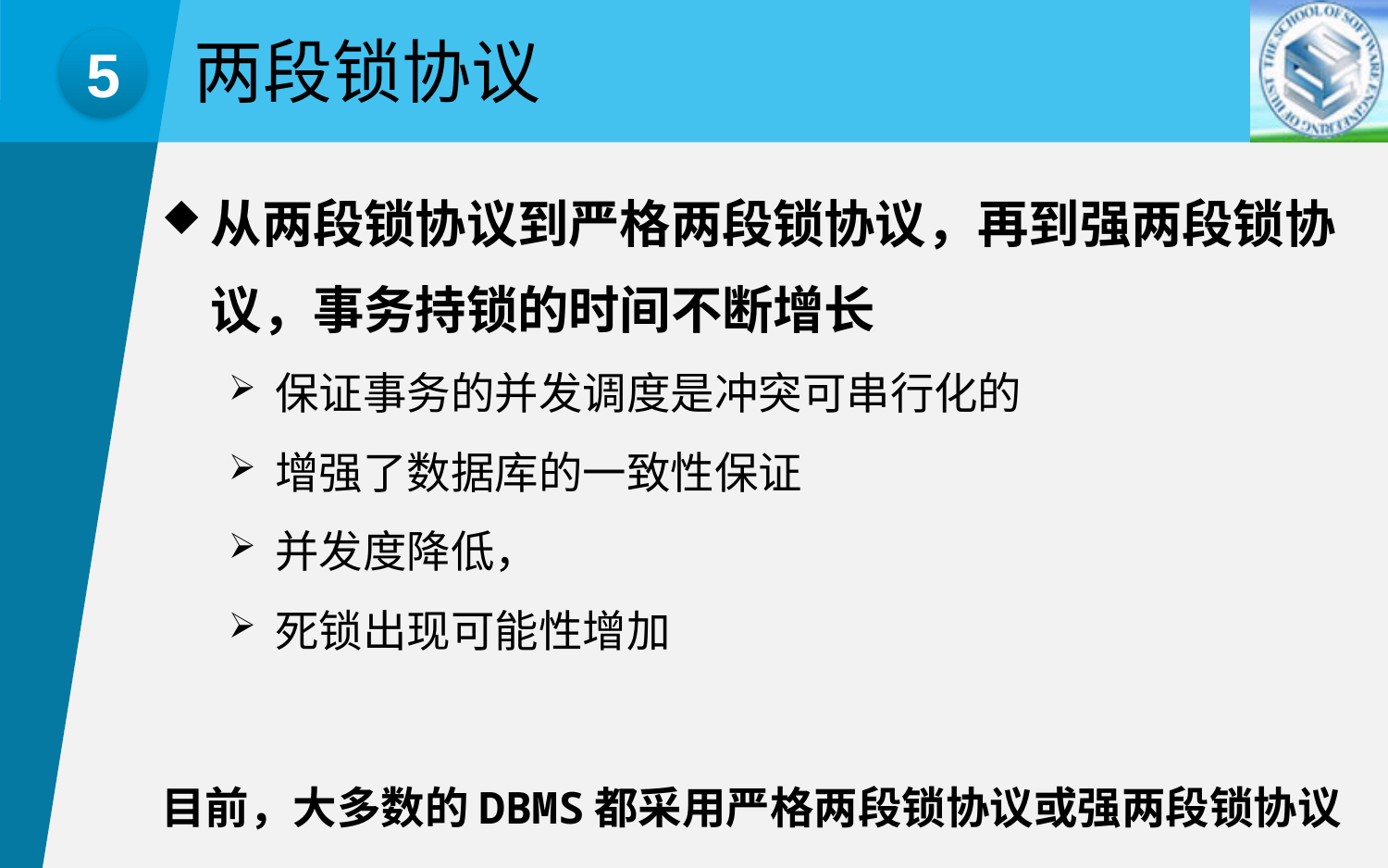

两段锁协议
5
从两段锁协议到严格两段锁协议，再到强两段锁协议，事务持锁的时间不断增长
 保证事务的并发调度是冲突可串行化的
 增强了数据库的一致性保证
 并发度降低，
 死锁出现可能性增加

目前，大多数的DBMS都采用严格两段锁协议或强两段锁协议